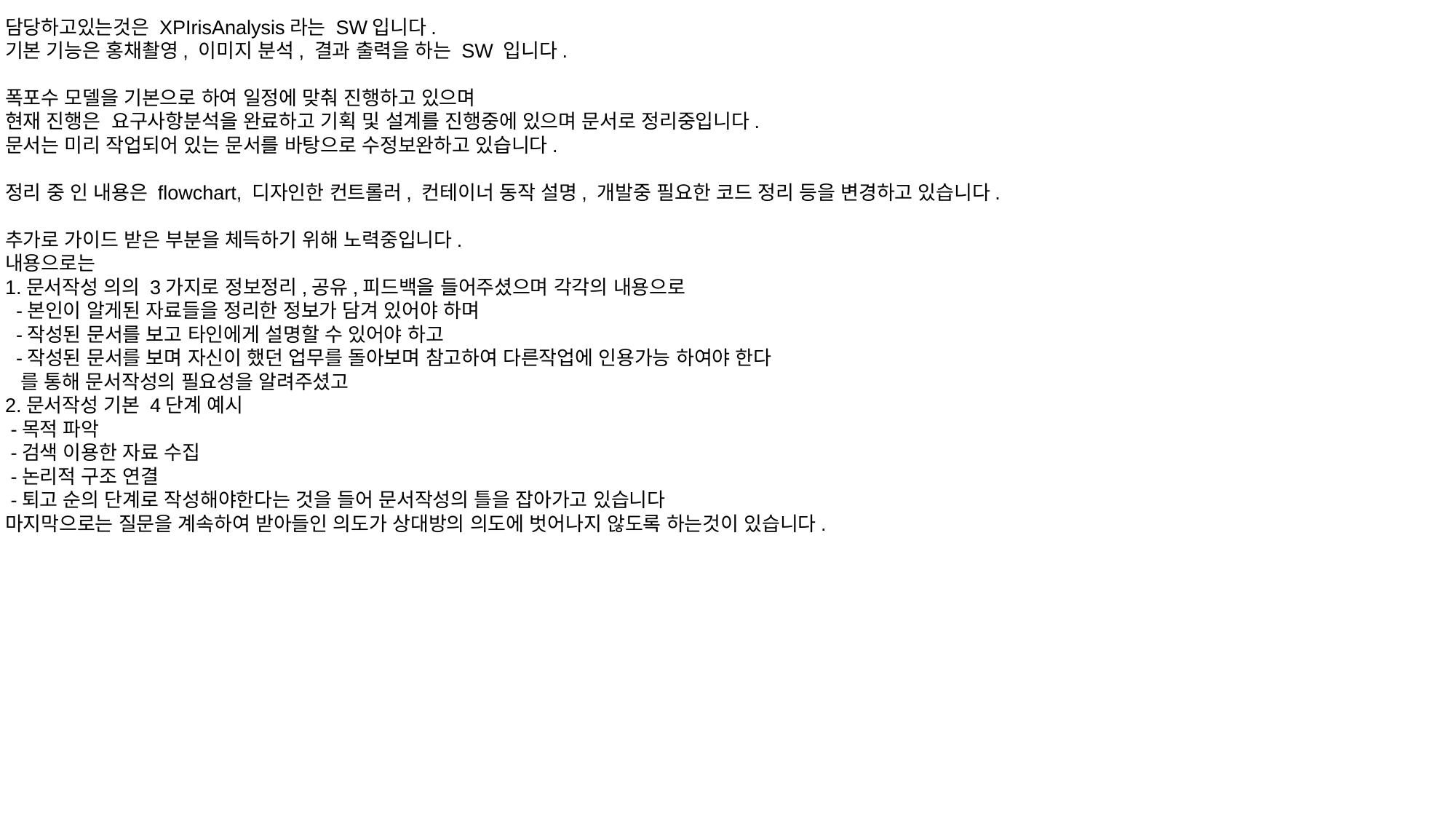

담당하고있는것은 XPIrisAnalysis라는 SW입니다.
기본 기능은 홍채촬영, 이미지 분석, 결과 출력을 하는 SW 입니다.

폭포수 모델을 기본으로 하여 일정에 맞춰 진행하고 있으며
현재 진행은  요구사항분석을 완료하고 기획 및 설계를 진행중에 있으며 문서로 정리중입니다.
문서는 미리 작업되어 있는 문서를 바탕으로 수정보완하고 있습니다.

정리 중 인 내용은 flowchart, 디자인한 컨트롤러, 컨테이너 동작 설명, 개발중 필요한 코드 정리 등을 변경하고 있습니다.

추가로 가이드 받은 부분을 체득하기 위해 노력중입니다.
내용으로는
1.문서작성 의의 3가지로 정보정리,공유,피드백을 들어주셨으며 각각의 내용으로
  -본인이 알게된 자료들을 정리한 정보가 담겨 있어야 하며
  -작성된 문서를 보고 타인에게 설명할 수 있어야 하고
  -작성된 문서를 보며 자신이 했던 업무를 돌아보며 참고하여 다른작업에 인용가능 하여야 한다
  를 통해 문서작성의 필요성을 알려주셨고
2.문서작성 기본 4단계 예시
 -목적 파악
 -검색 이용한 자료 수집
 -논리적 구조 연결
 -퇴고 순의 단계로 작성해야한다는 것을 들어 문서작성의 틀을 잡아가고 있습니다
마지막으로는 질문을 계속하여 받아들인 의도가 상대방의 의도에 벗어나지 않도록 하는것이 있습니다.